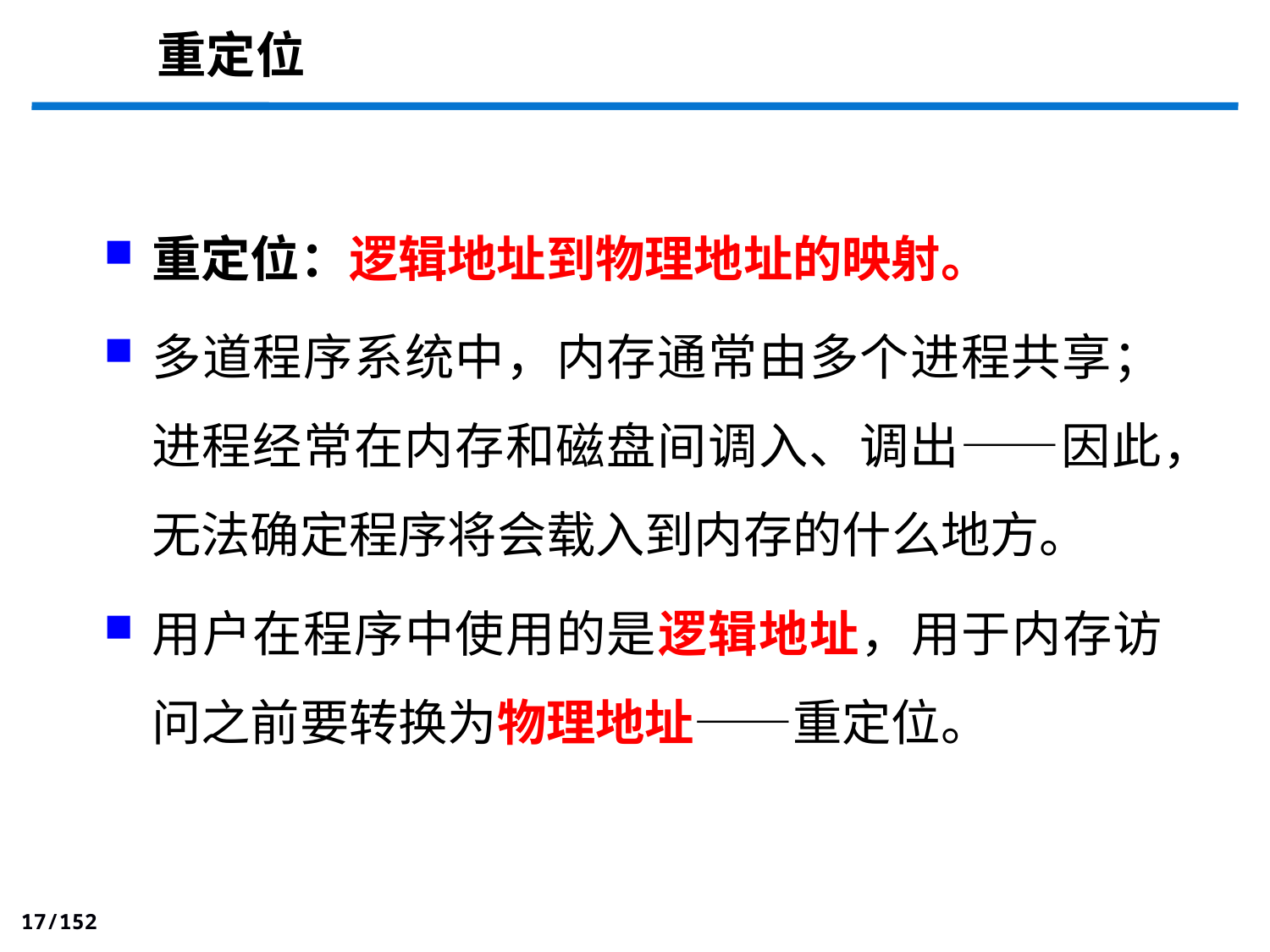

重定位
重定位：逻辑地址到物理地址的映射。
多道程序系统中，内存通常由多个进程共享；进程经常在内存和磁盘间调入、调出——因此，无法确定程序将会载入到内存的什么地方。
用户在程序中使用的是逻辑地址，用于内存访问之前要转换为物理地址——重定位。